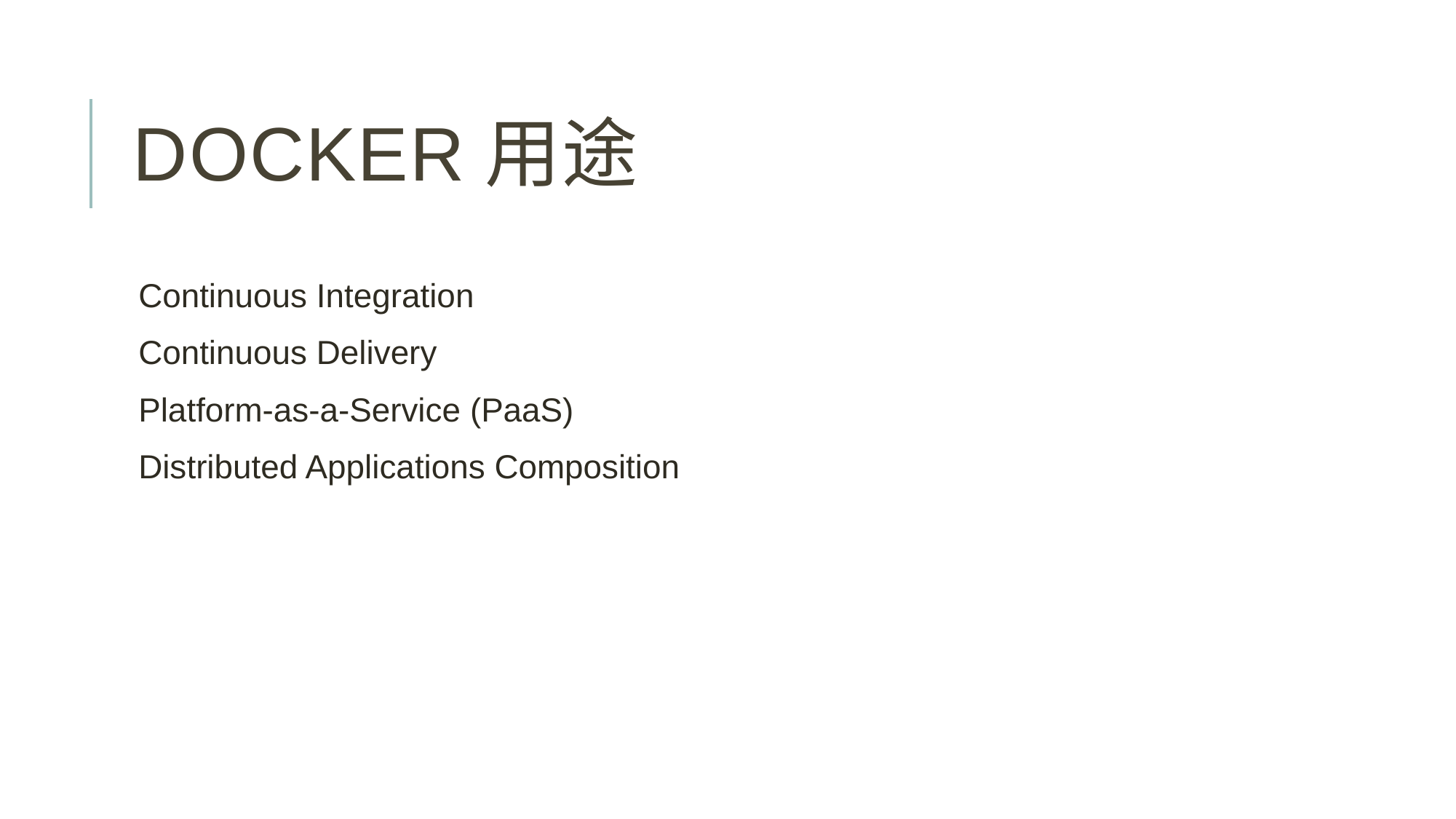

# Docker用途
Continuous Integration
Continuous Delivery
Platform-as-a-Service (PaaS)
Distributed Applications Composition